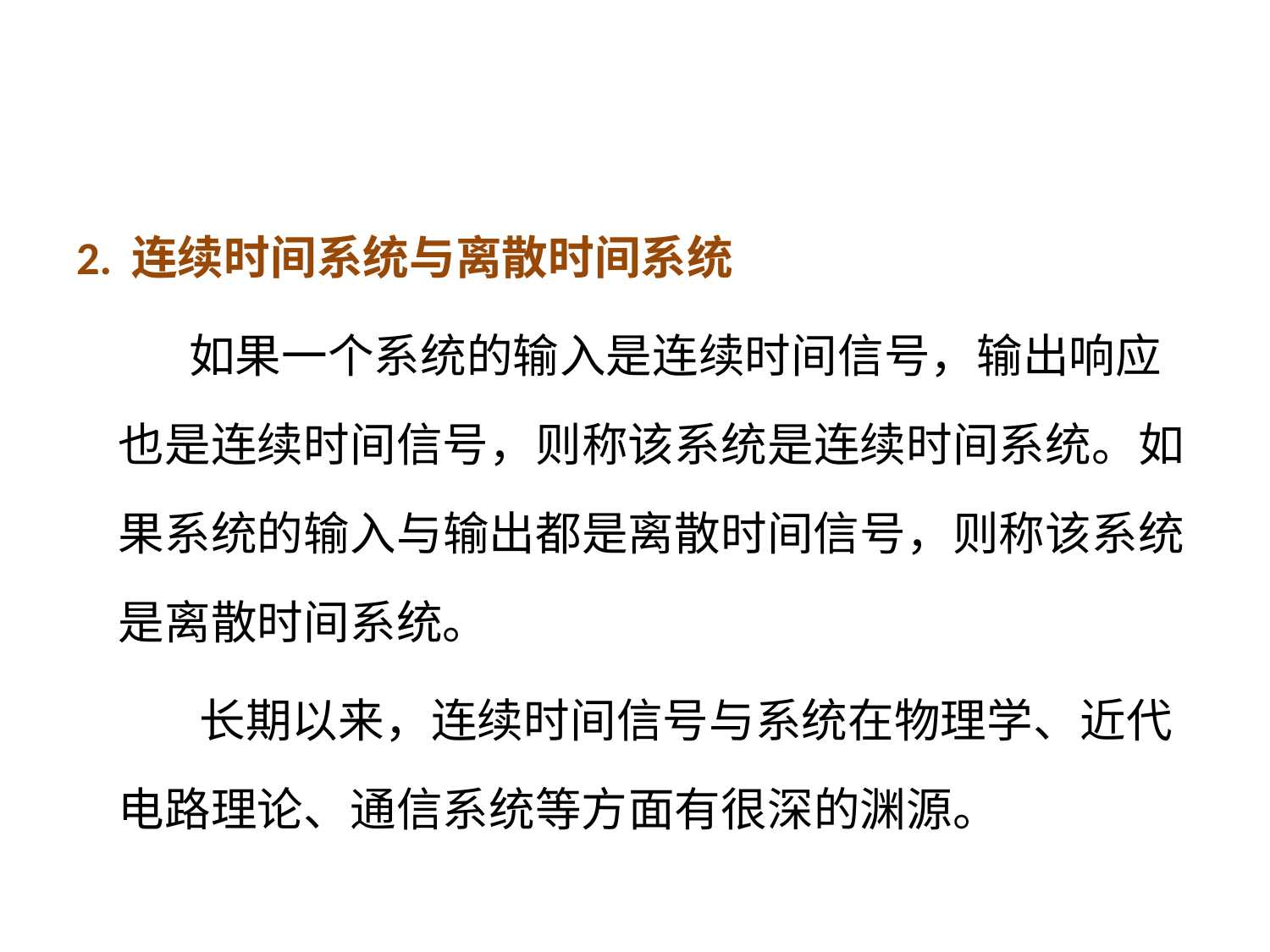

#
2. 连续时间系统与离散时间系统
          如果一个系统的输入是连续时间信号，输出响应也是连续时间信号，则称该系统是连续时间系统。如果系统的输入与输出都是离散时间信号，则称该系统是离散时间系统。
           长期以来，连续时间信号与系统在物理学、近代电路理论、通信系统等方面有很深的渊源。